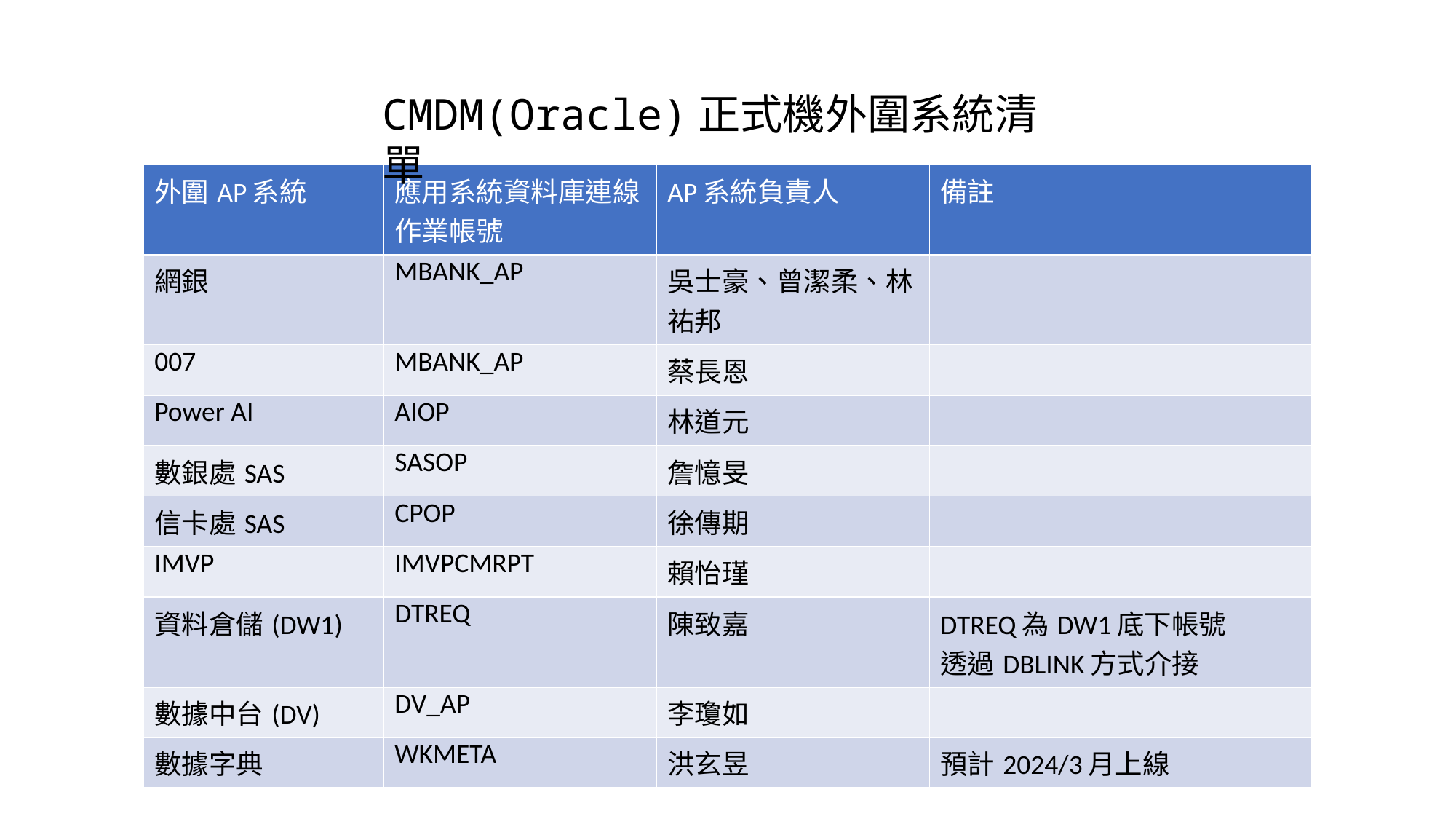

CMDM(Oracle)正式機外圍系統清單

| 外圍AP系統 | 應用系統資料庫連線作業帳號 | AP系統負責人 | 備註 |
| --- | --- | --- | --- |
| 網銀 | MBANK\_AP | 吳士豪、曾潔柔、林祐邦 |  |
| 007 | MBANK\_AP | 蔡長恩 |  |
| Power AI | AIOP | 林道元 |  |
| 數銀處SAS | SASOP | 詹憶旻 |  |
| 信卡處SAS | CPOP | 徐傳期 |  |
| IMVP | IMVPCMRPT | 賴怡瑾 |  |
| 資料倉儲(DW1) | DTREQ | 陳致嘉 | DTREQ為DW1底下帳號 透過DBLINK方式介接 |
| 數據中台(DV) | DV\_AP | 李瓊如 |  |
| 數據字典 | WKMETA | 洪玄昱 | 預計2024/3月上線 |